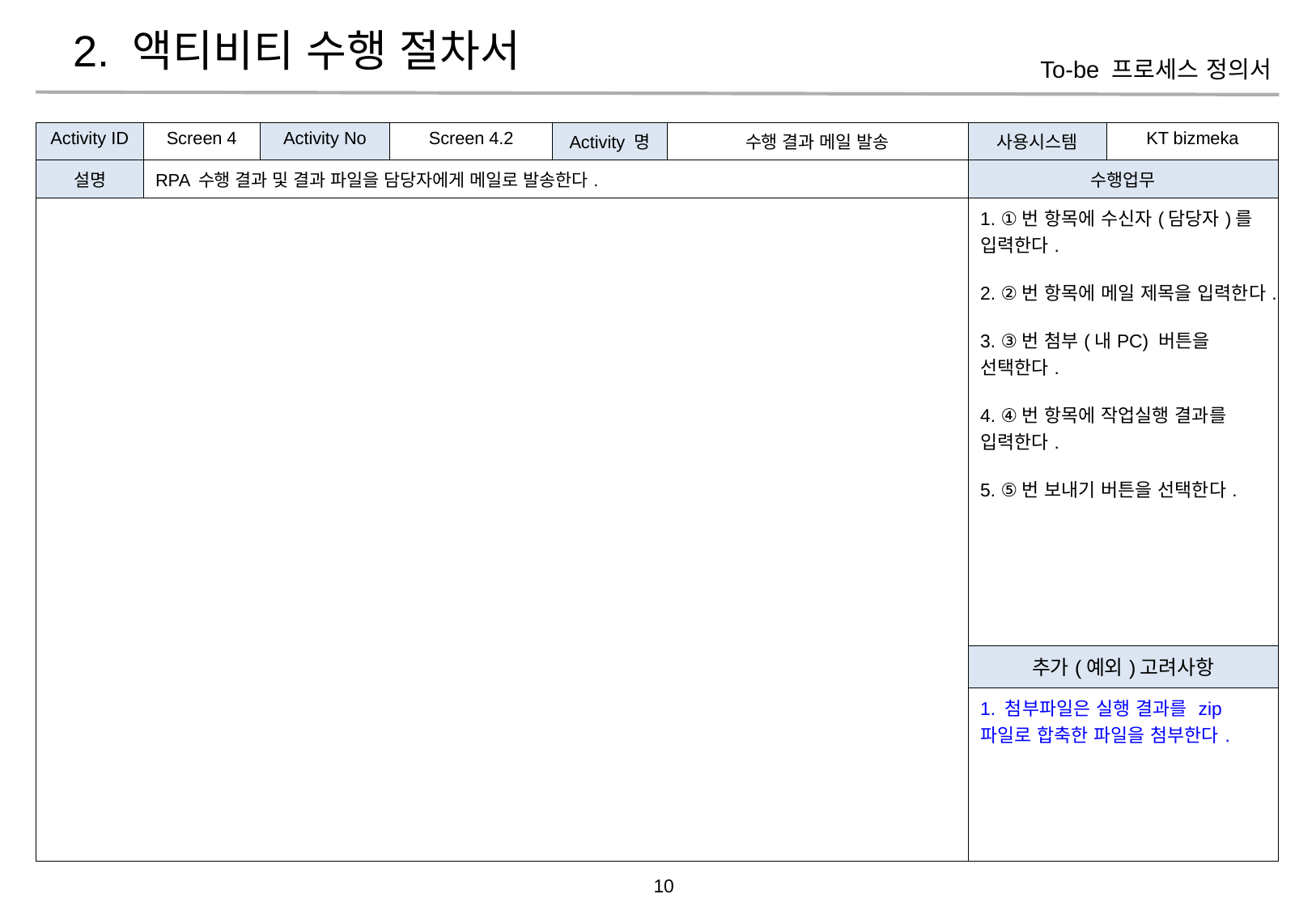

# 2. 액티비티 수행 절차서
| Activity ID | Screen 4 | Activity No | Screen 4.2 | Activity 명 | 수행 결과 메일 발송 | 사용시스템 | KT bizmeka |
| --- | --- | --- | --- | --- | --- | --- | --- |
| 설명 | RPA 수행 결과 및 결과 파일을 담당자에게 메일로 발송한다. |  |  |  |  | 수행업무 |  |
|  |  |  |  |  |  | 1. ①번 항목에 수신자(담당자)를 입력한다. 2. ②번 항목에 메일 제목을 입력한다. 3. ③번 첨부(내PC) 버튼을 선택한다. 4. ④번 항목에 작업실행 결과를 입력한다. 5. ⑤번 보내기 버튼을 선택한다. |  |
|  |  |  |  |  |  | 추가(예외)고려사항 |  |
|  |  |  |  |  |  | 1. 첨부파일은 실행 결과를 zip 파일로 합축한 파일을 첨부한다. |  |
10